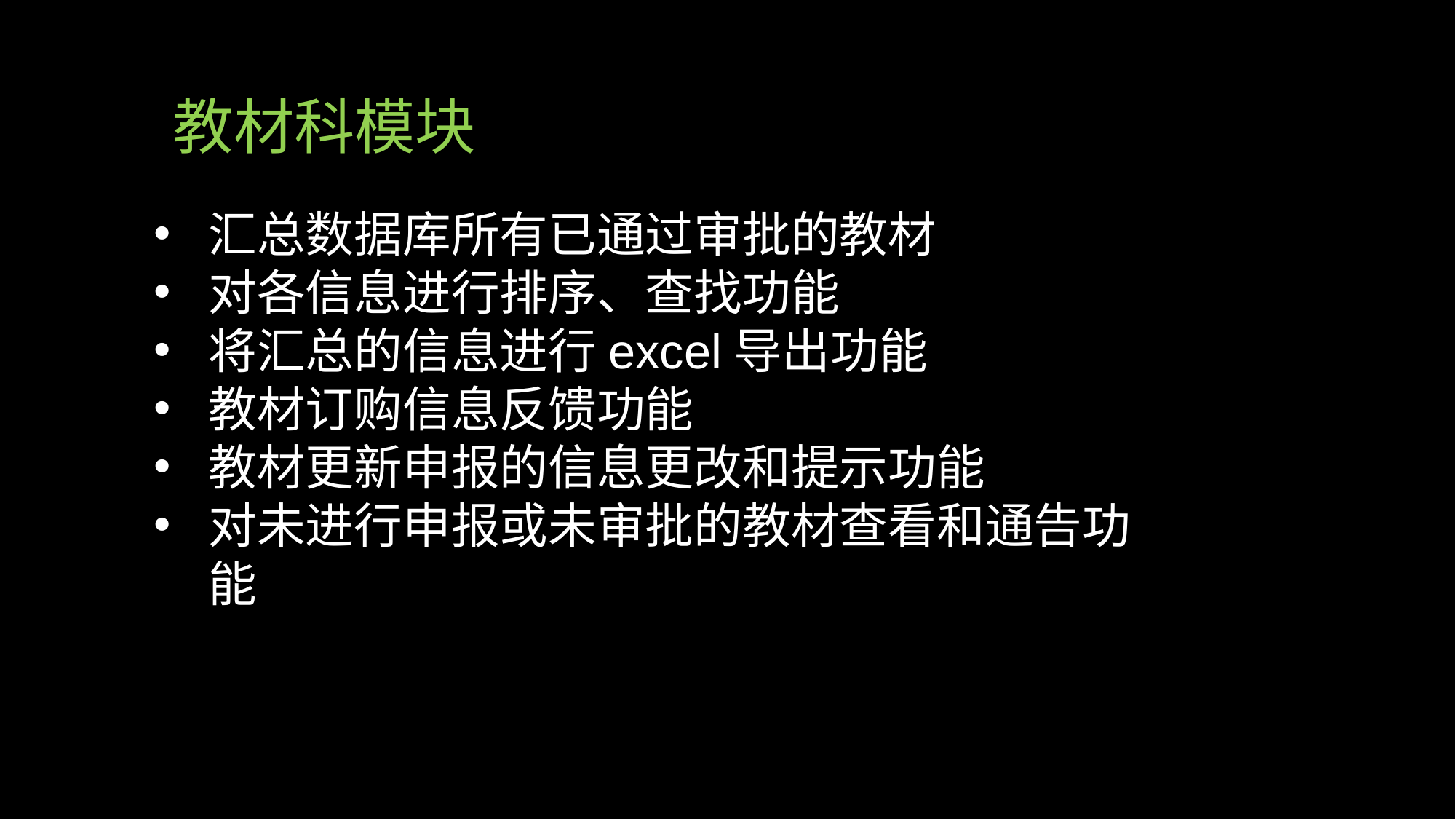

教材科模块
汇总数据库所有已通过审批的教材
对各信息进行排序、查找功能
将汇总的信息进行excel导出功能
教材订购信息反馈功能
教材更新申报的信息更改和提示功能
对未进行申报或未审批的教材查看和通告功能